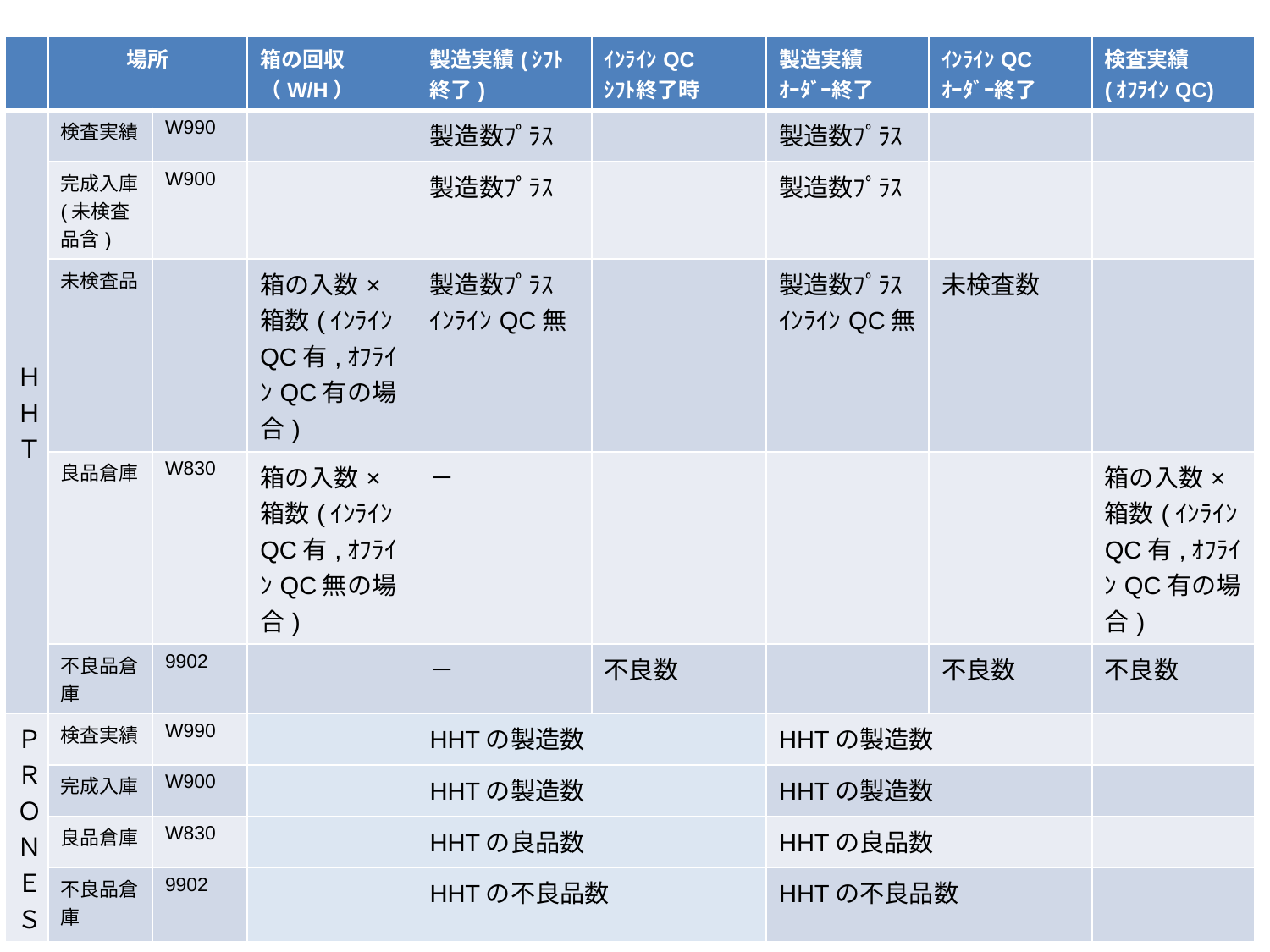

|  | 場所 |  | 箱の回収 （W/H） | 製造実績(ｼﾌﾄ終了) | ｲﾝﾗｲﾝQC ｼﾌﾄ終了時 | 製造実績 ｵｰﾀﾞｰ終了 | ｲﾝﾗｲﾝQC ｵｰﾀﾞｰ終了 | 検査実績 (ｵﾌﾗｲﾝQC) |
| --- | --- | --- | --- | --- | --- | --- | --- | --- |
| Ｈ Ｈ Ｔ | 検査実績 | W990 |  | 製造数ﾌﾟﾗｽ |  | 製造数ﾌﾟﾗｽ |  |  |
|  | 完成入庫(未検査品含) | W900 |  | 製造数ﾌﾟﾗｽ |  | 製造数ﾌﾟﾗｽ |  |  |
|  | 未検査品 |  | 箱の入数×箱数(ｲﾝﾗｲﾝQC有,ｵﾌﾗｲﾝQC有の場合) | 製造数ﾌﾟﾗｽ ｲﾝﾗｲﾝQC無 |  | 製造数ﾌﾟﾗｽ ｲﾝﾗｲﾝQC無 | 未検査数 |  |
|  | 良品倉庫 | W830 | 箱の入数×箱数(ｲﾝﾗｲﾝQC有,ｵﾌﾗｲﾝQC無の場合) | － |  |  |  | 箱の入数×箱数(ｲﾝﾗｲﾝQC有,ｵﾌﾗｲﾝQC有の場合) |
|  | 不良品倉庫 | 9902 |  | － | 不良数 |  | 不良数 | 不良数 |
| ＰＲＯＮＥＳ | 検査実績 | W990 |  | HHTの製造数 |  | HHTの製造数 |  |  |
|  | 完成入庫 | W900 |  | HHTの製造数 |  | HHTの製造数 |  |  |
|  | 良品倉庫 | W830 |  | HHTの良品数 |  | HHTの良品数 |  |  |
|  | 不良品倉庫 | 9902 |  | HHTの不良品数 |  | HHTの不良品数 |  |  |